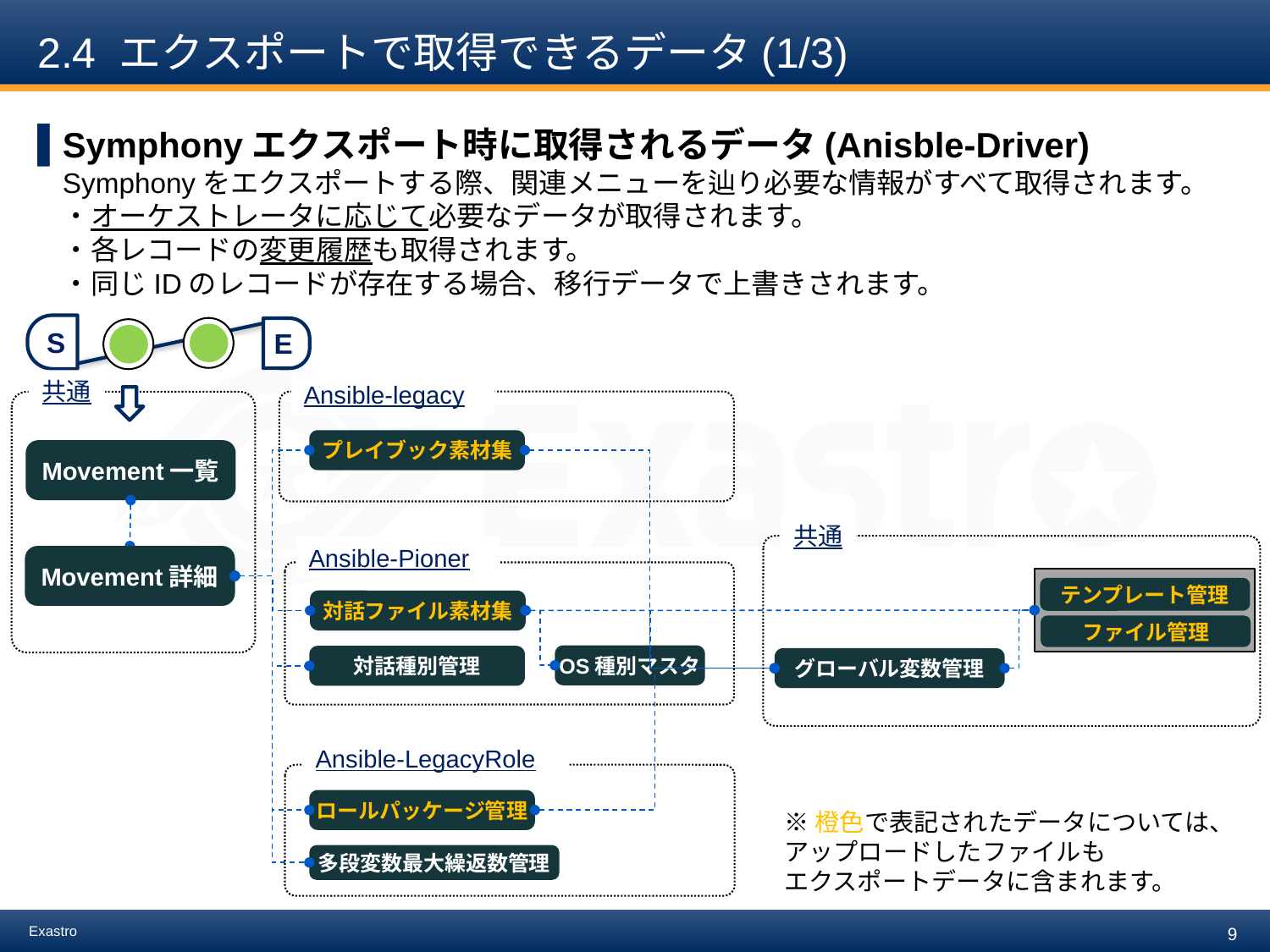

# 2.4 エクスポートで取得できるデータ(1/3)
Symphonyエクスポート時に取得されるデータ(Anisble-Driver)
Symphonyをエクスポートする際、関連メニューを辿り必要な情報がすべて取得されます。
・オーケストレータに応じて必要なデータが取得されます。
・各レコードの変更履歴も取得されます。
・同じIDのレコードが存在する場合、移行データで上書きされます。
S

E
共通
Ansible-legacy

プレイブック素材集
Movement一覧
共通

Ansible-Pioner
Movement詳細

テンプレート管理
対話ファイル素材集
ファイル管理
OS種別マスタ
対話種別管理
グローバル変数管理
Ansible-LegacyRole

ロールパッケージ管理
※橙色で表記されたデータについては、
アップロードしたファイルも
エクスポートデータに含まれます。
多段変数最大繰返数管理